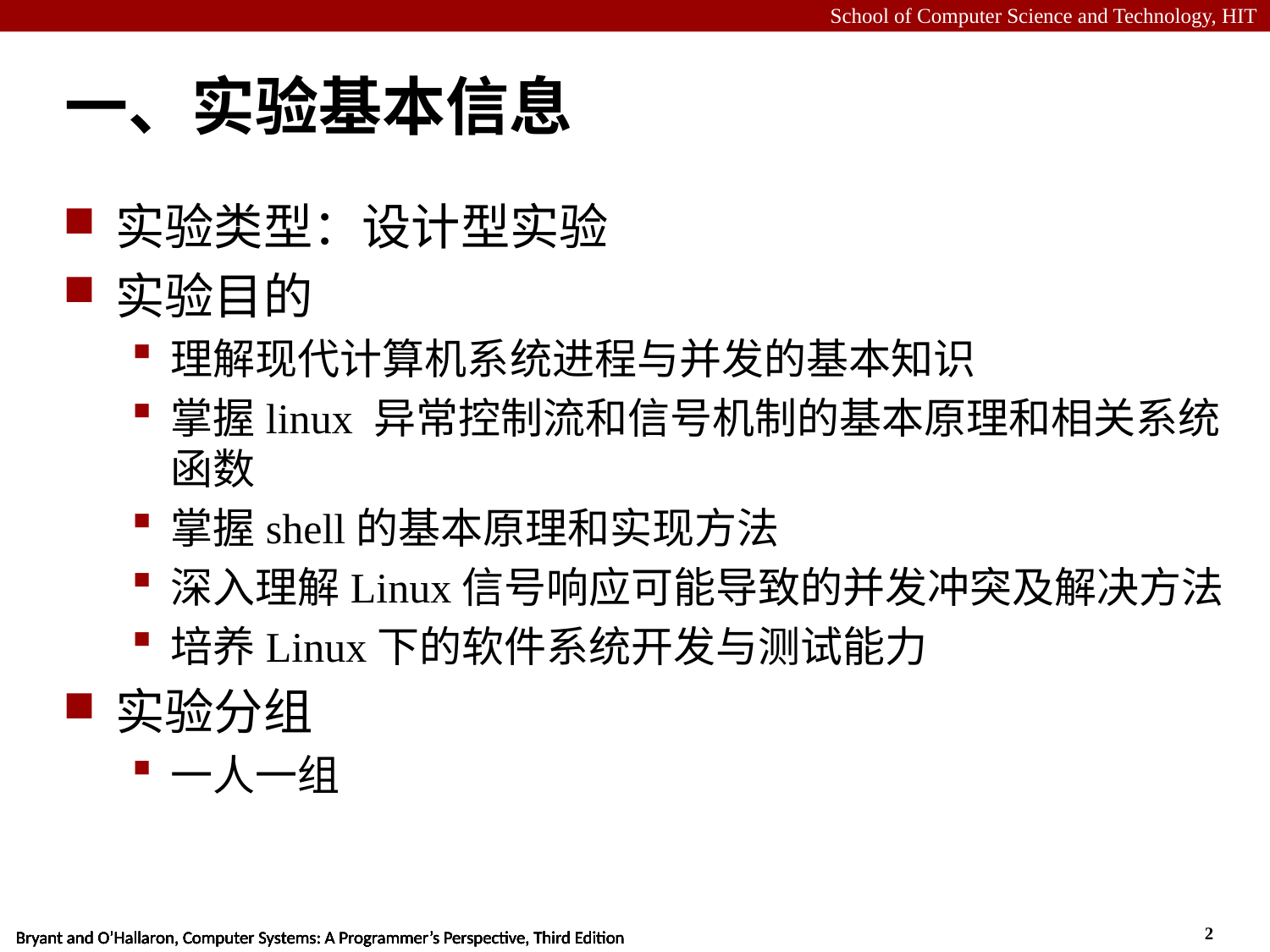

# 一、实验基本信息
实验类型：设计型实验
实验目的
理解现代计算机系统进程与并发的基本知识
掌握linux 异常控制流和信号机制的基本原理和相关系统函数
掌握shell的基本原理和实现方法
深入理解Linux信号响应可能导致的并发冲突及解决方法
培养Linux下的软件系统开发与测试能力
实验分组
一人一组